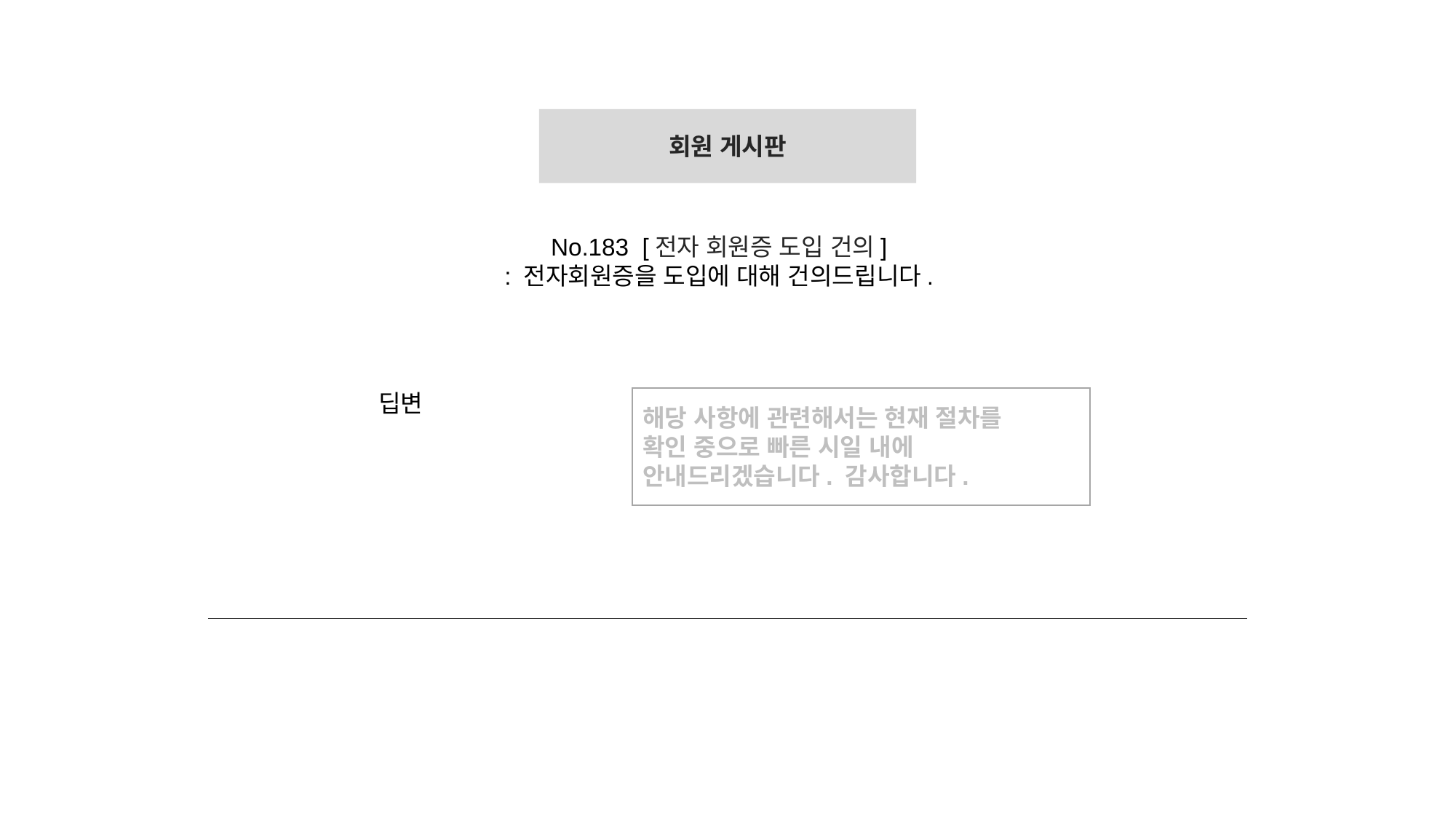

회원 게시판
No.183  [전자 회원증 도입 건의]
: 전자회원증을 도입에 대해 건의드립니다.
딥변
해당 사항에 관련해서는 현재 절차를
확인 중으로 빠른 시일 내에 안내드리겠습니다. 감사합니다.